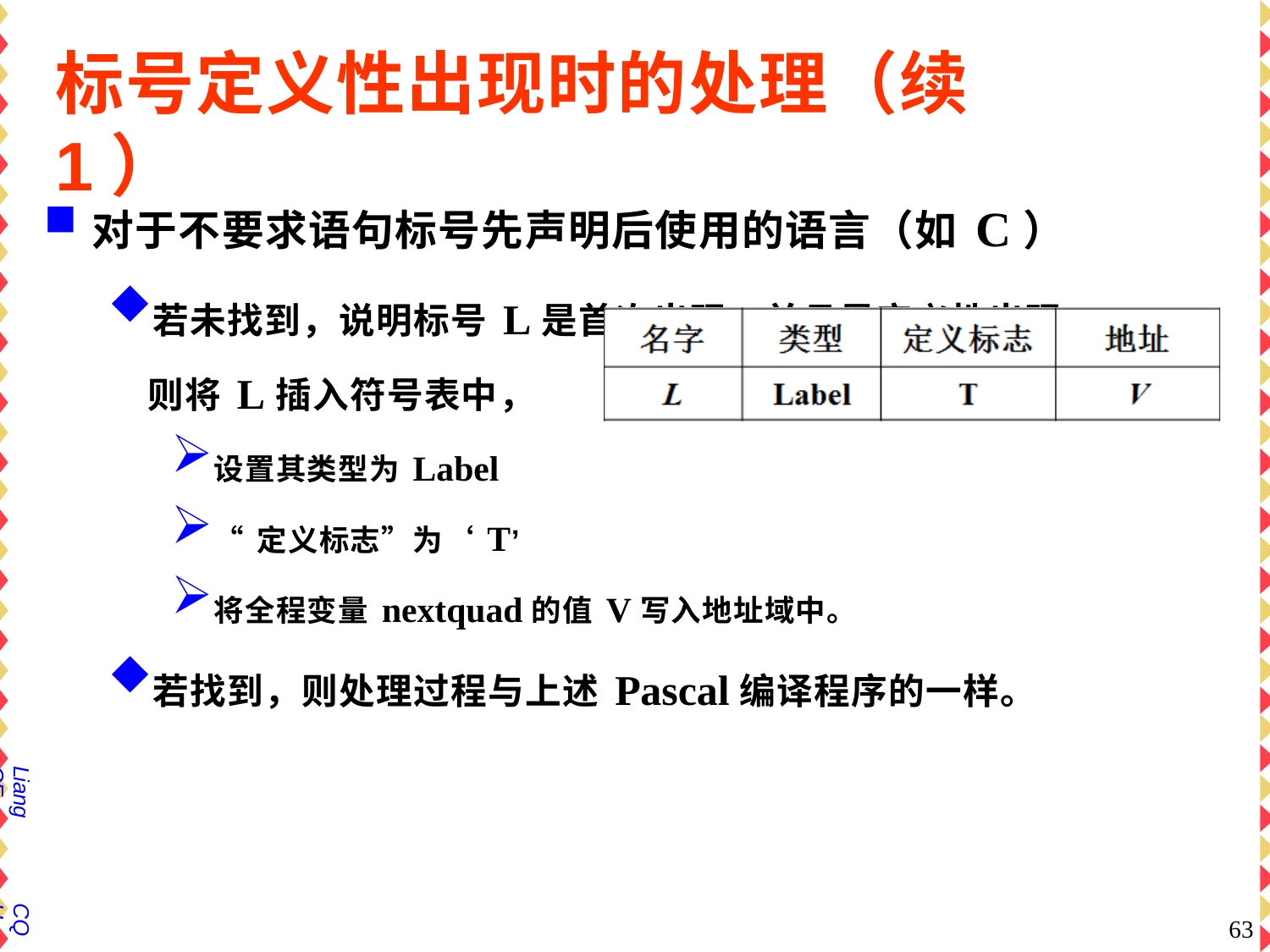

# 标号定义性出现时的处理（续1）
对于不要求语句标号先声明后使用的语言（如C）
若未找到，说明标号L是首次出现，并且是定义性出现，
则将L插入符号表中，
设置其类型为Label
“定义标志”为‘T’
将全程变量nextquad的值V写入地址域中。
若找到，则处理过程与上述Pascal编译程序的一样。

Liang GE
CQU
63